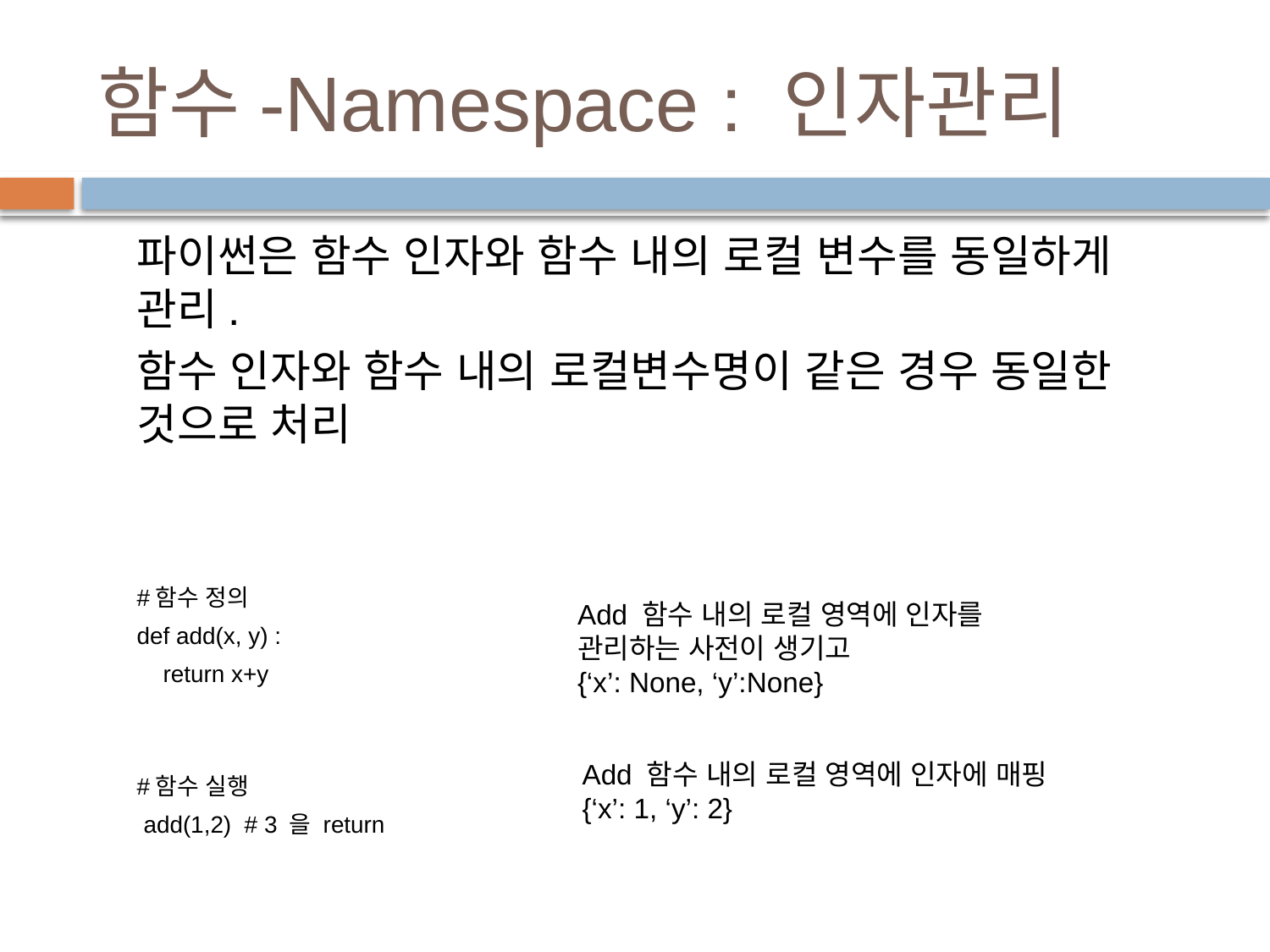

# 함수-Namespace : 인자관리
파이썬은 함수 인자와 함수 내의 로컬 변수를 동일하게 관리.
함수 인자와 함수 내의 로컬변수명이 같은 경우 동일한 것으로 처리

#함수 정의
def add(x, y) :
    return x+y

#함수 실행
 add(1,2)  # 3 을 return
Add 함수 내의 로컬 영역에 인자를 관리하는 사전이 생기고
{‘x’: None, ‘y’:None}
Add 함수 내의 로컬 영역에 인자에 매핑
{‘x’: 1, ‘y’: 2}